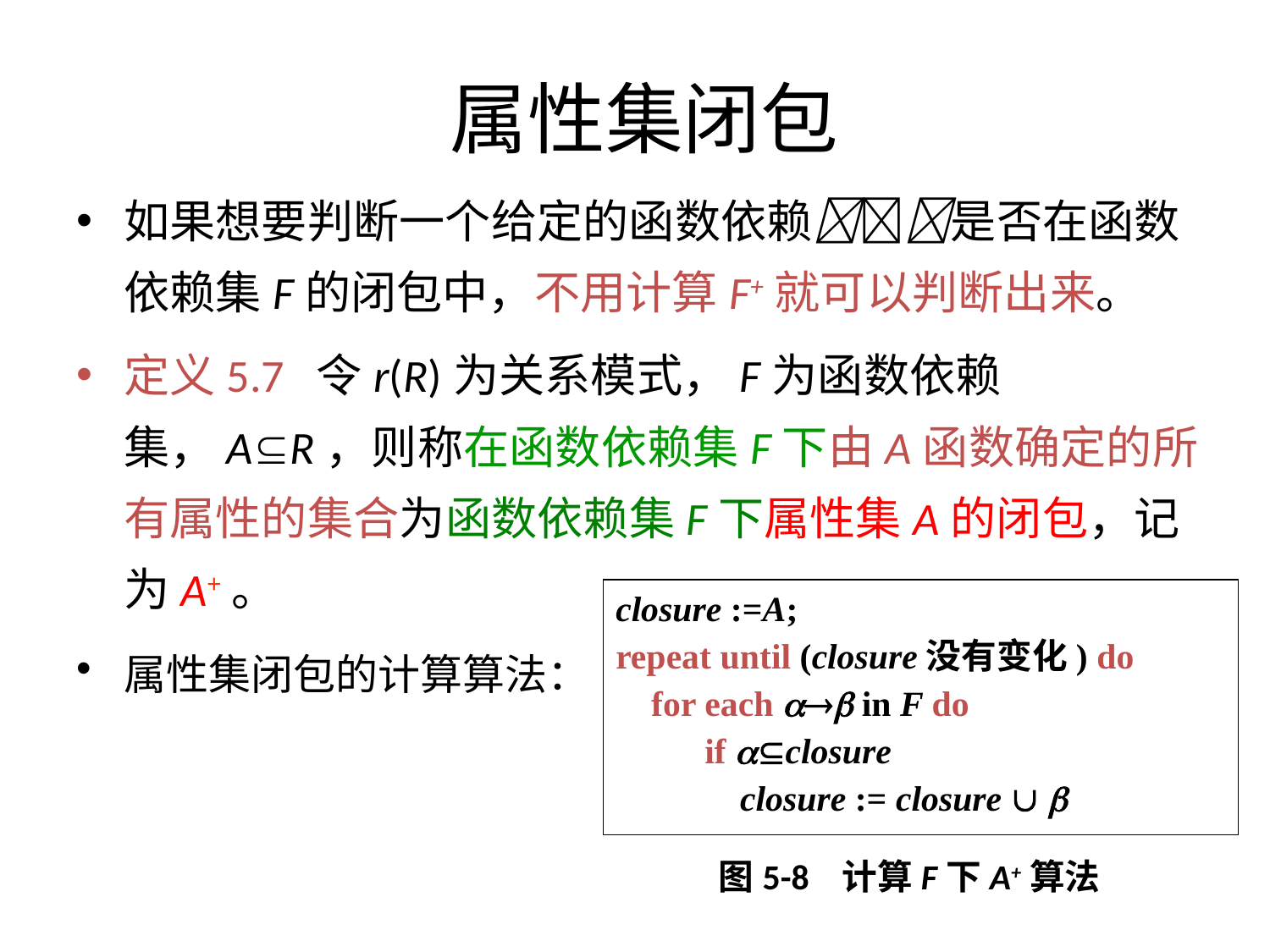

# 属性集闭包
如果想要判断一个给定的函数依赖α→β是否在函数依赖集F的闭包中，不用计算F+就可以判断出来。
定义5.7  令r(R)为关系模式，F为函数依赖集，A⊆R，则称在函数依赖集F下由A函数确定的所有属性的集合为函数依赖集F下属性集A的闭包，记为A+。
属性集闭包的计算算法：
closure :=A;
repeat until (closure没有变化) do
    for each α→β in F do
          if α⊆closure
              closure := closure ∪ β
图5-8   计算F下A+算法